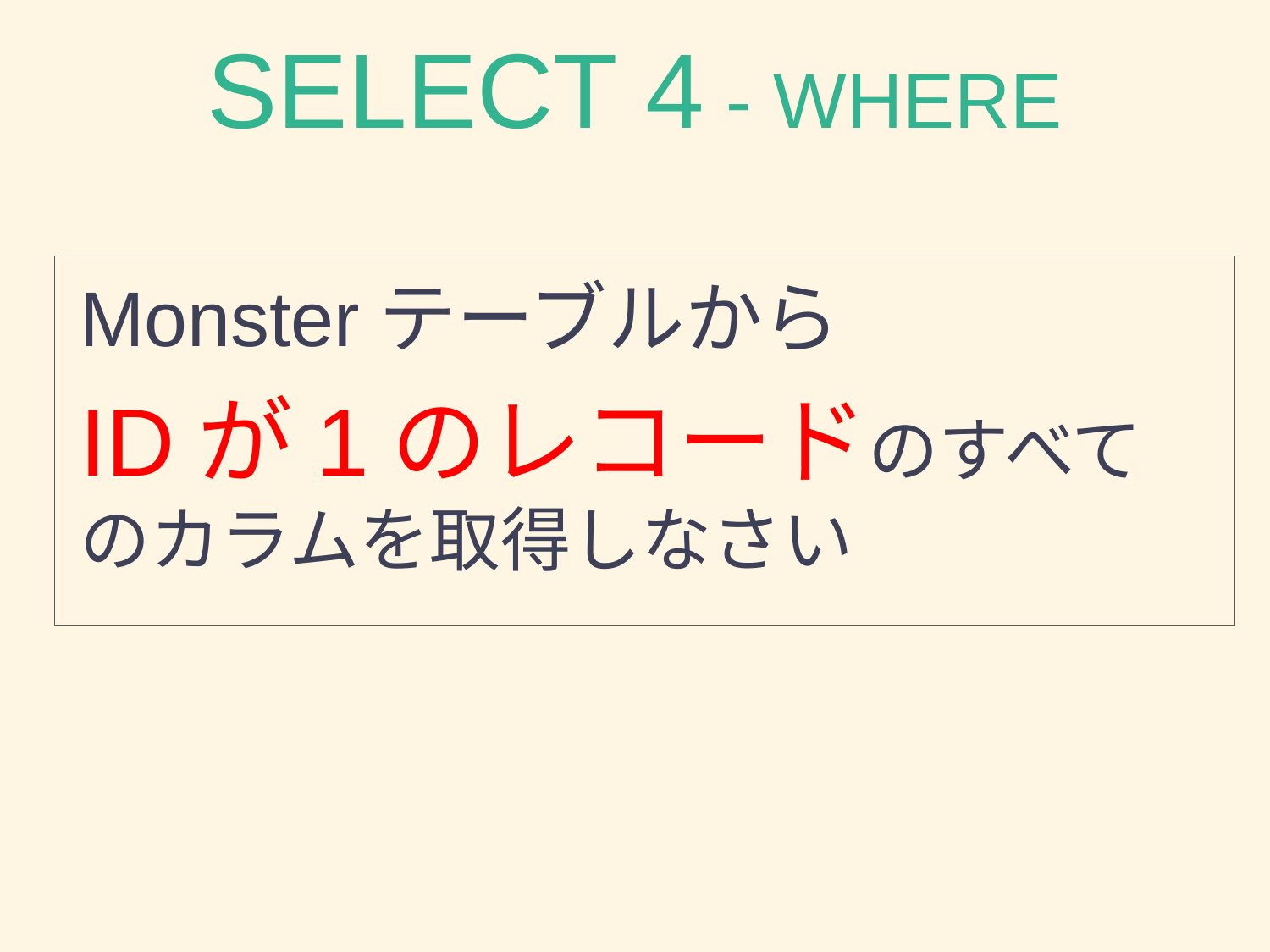

# SELECT 4 - WHERE
Monsterテーブルから
IDが1のレコードのすべてのカラムを取得しなさい